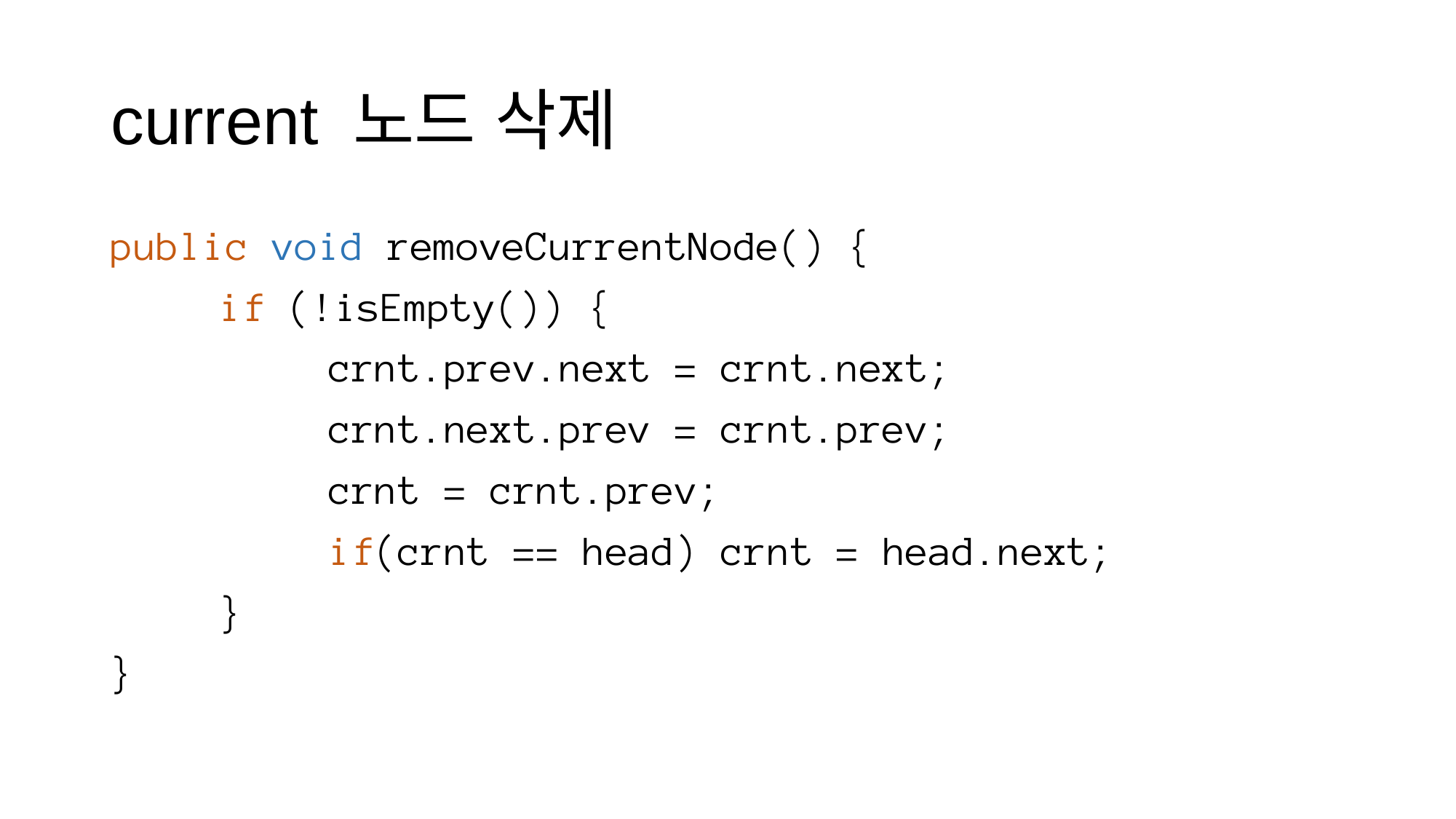

# current 노드 삭제
public void removeCurrentNode() {
	if (!isEmpty()) {
		crnt.prev.next = crnt.next;
		crnt.next.prev = crnt.prev;
		crnt = crnt.prev;
		if(crnt == head) crnt = head.next;
	}
}